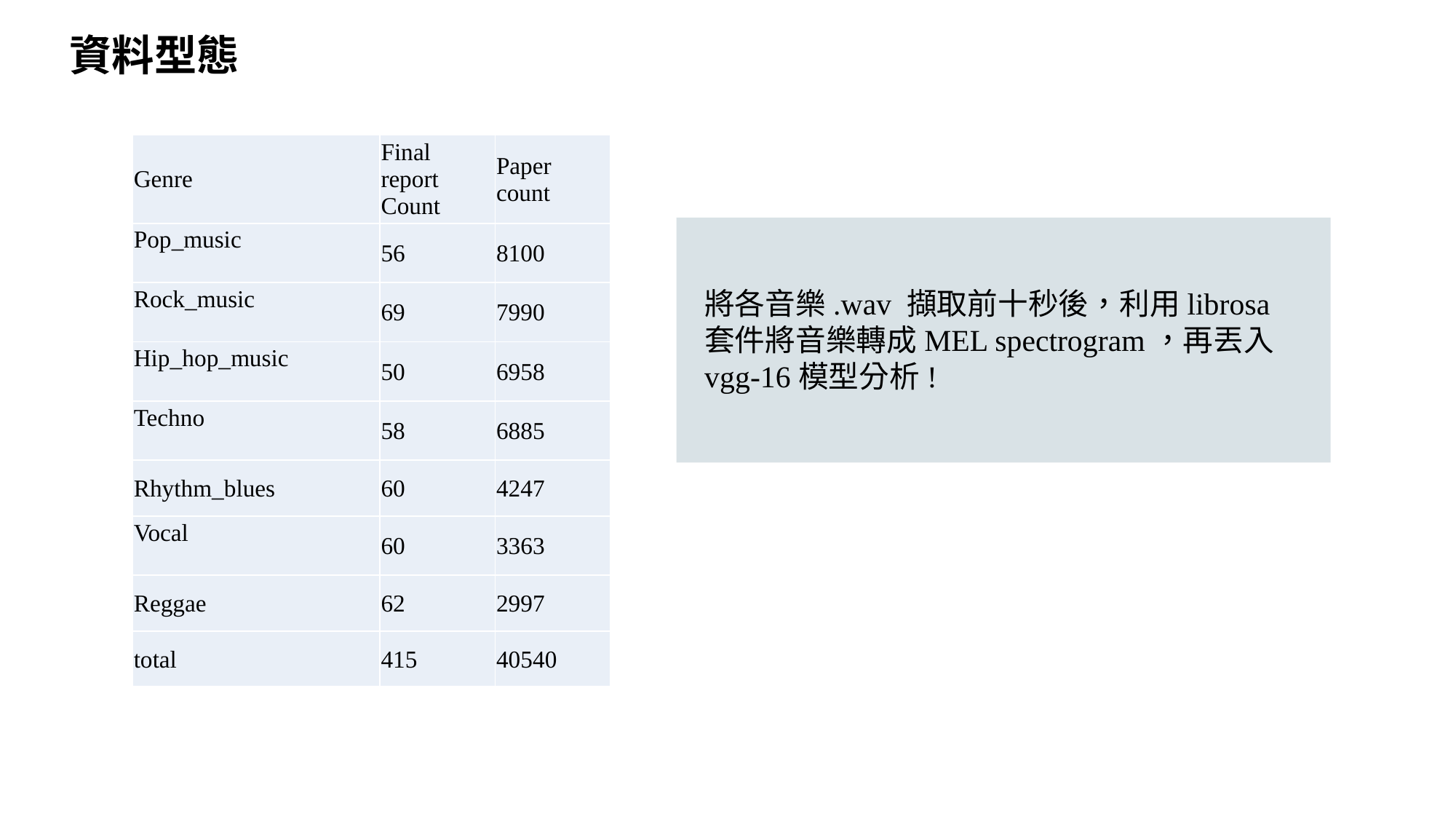

資料型態
| Genre | Final report Count | Paper count |
| --- | --- | --- |
| Pop\_music | 56 | 8100 |
| Rock\_music | 69 | 7990 |
| Hip\_hop\_music | 50 | 6958 |
| Techno | 58 | 6885 |
| Rhythm\_blues | 60 | 4247 |
| Vocal | 60 | 3363 |
| Reggae | 62 | 2997 |
| total | 415 | 40540 |

將各音樂.wav 擷取前十秒後，利用librosa套件將音樂轉成MEL spectrogram，再丟入vgg-16模型分析!